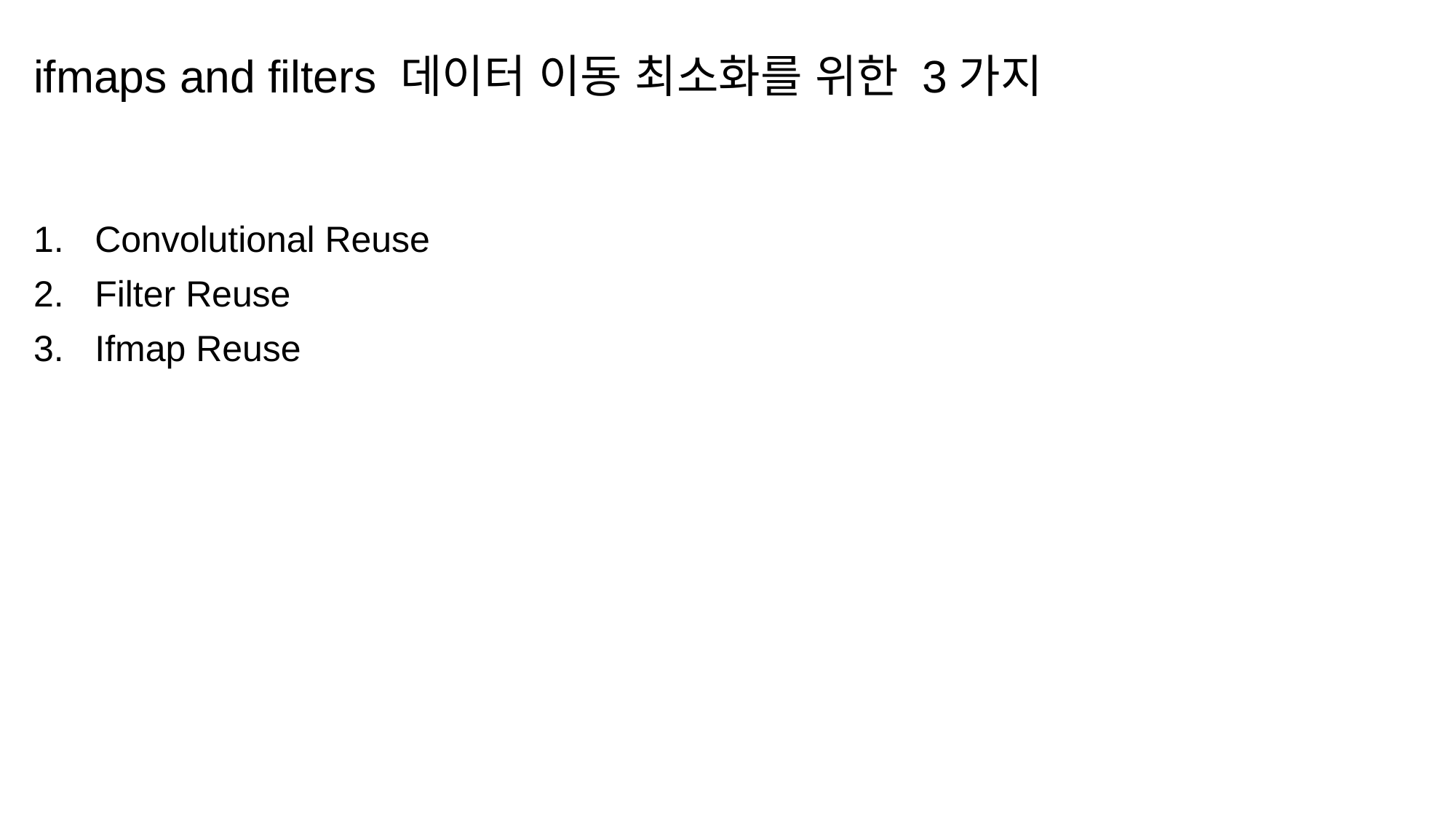

# ifmaps and filters 데이터 이동 최소화를 위한 3가지

Convolutional Reuse
Filter Reuse
Ifmap Reuse